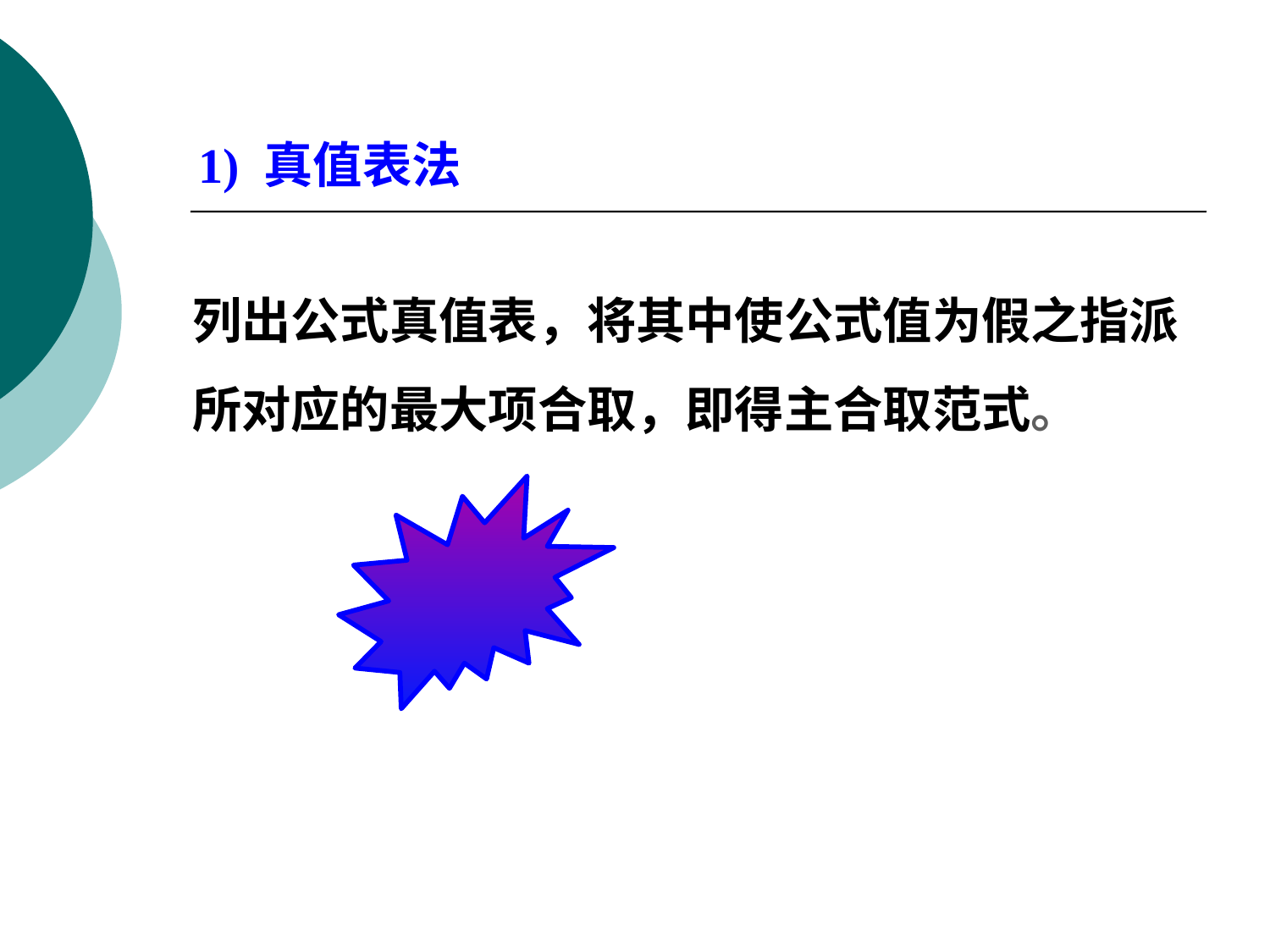

1) 真值表法
列出公式真值表，将其中使公式值为假之指派
所对应的最大项合取，即得主合取范式。